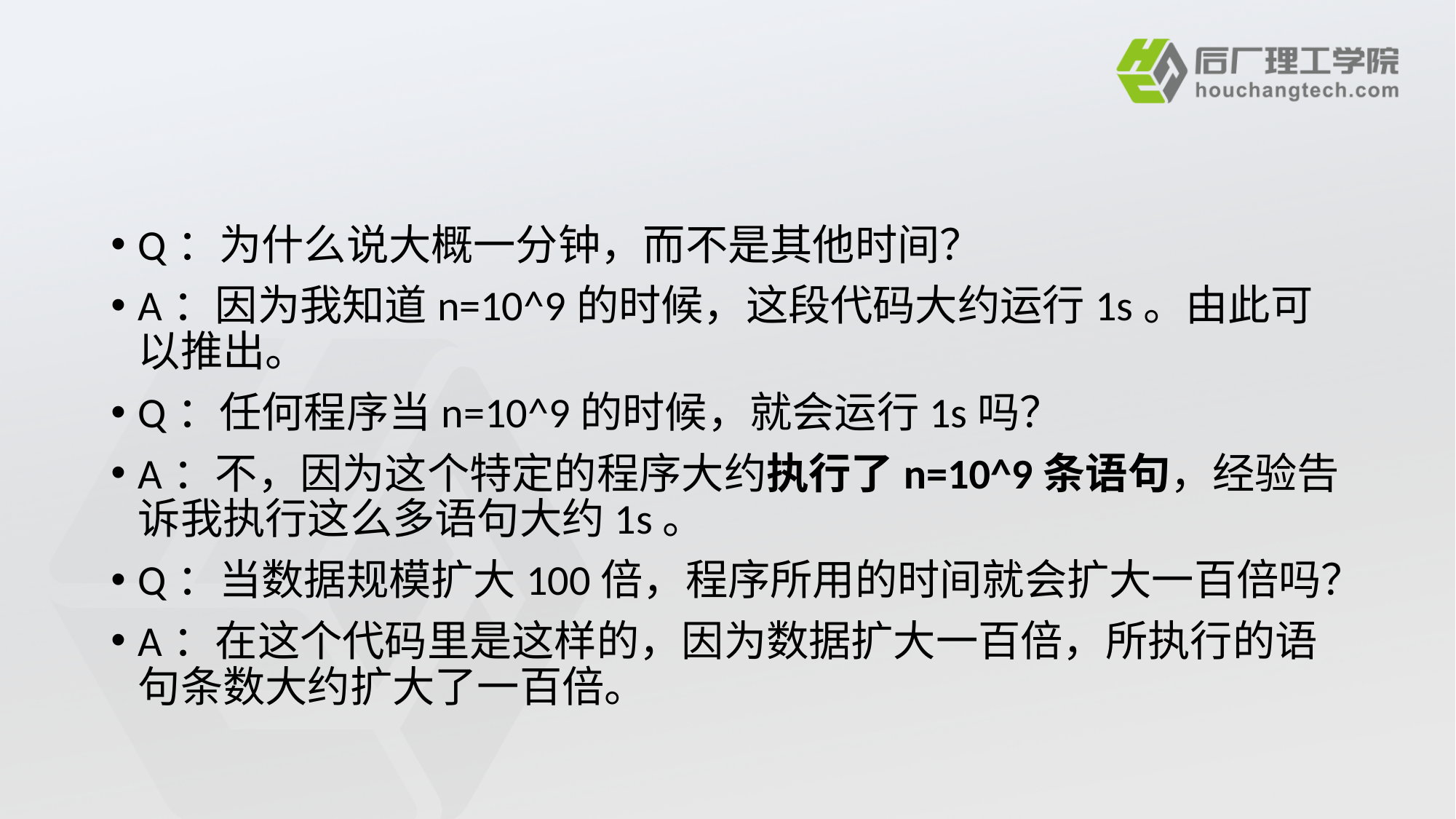

#
Q：为什么说大概一分钟，而不是其他时间？
A：因为我知道n=10^9的时候，这段代码大约运行1s。由此可以推出。
Q：任何程序当n=10^9的时候，就会运行1s吗？
A：不，因为这个特定的程序大约执行了n=10^9条语句，经验告诉我执行这么多语句大约1s。
Q：当数据规模扩大100倍，程序所用的时间就会扩大一百倍吗？
A：在这个代码里是这样的，因为数据扩大一百倍，所执行的语句条数大约扩大了一百倍。